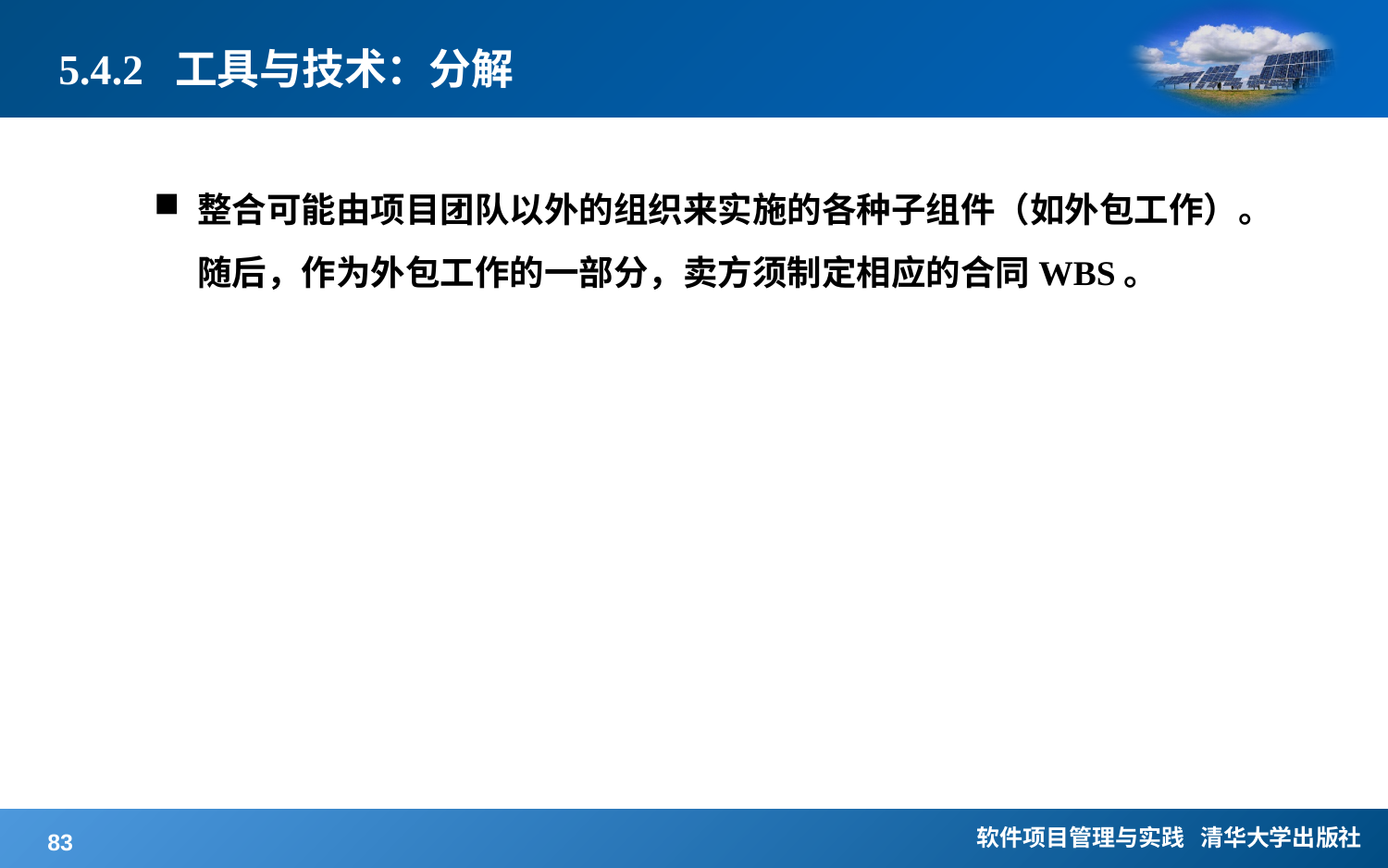

# 5.4.2  工具与技术：分解
整合可能由项目团队以外的组织来实施的各种子组件（如外包工作）。随后，作为外包工作的一部分，卖方须制定相应的合同WBS。